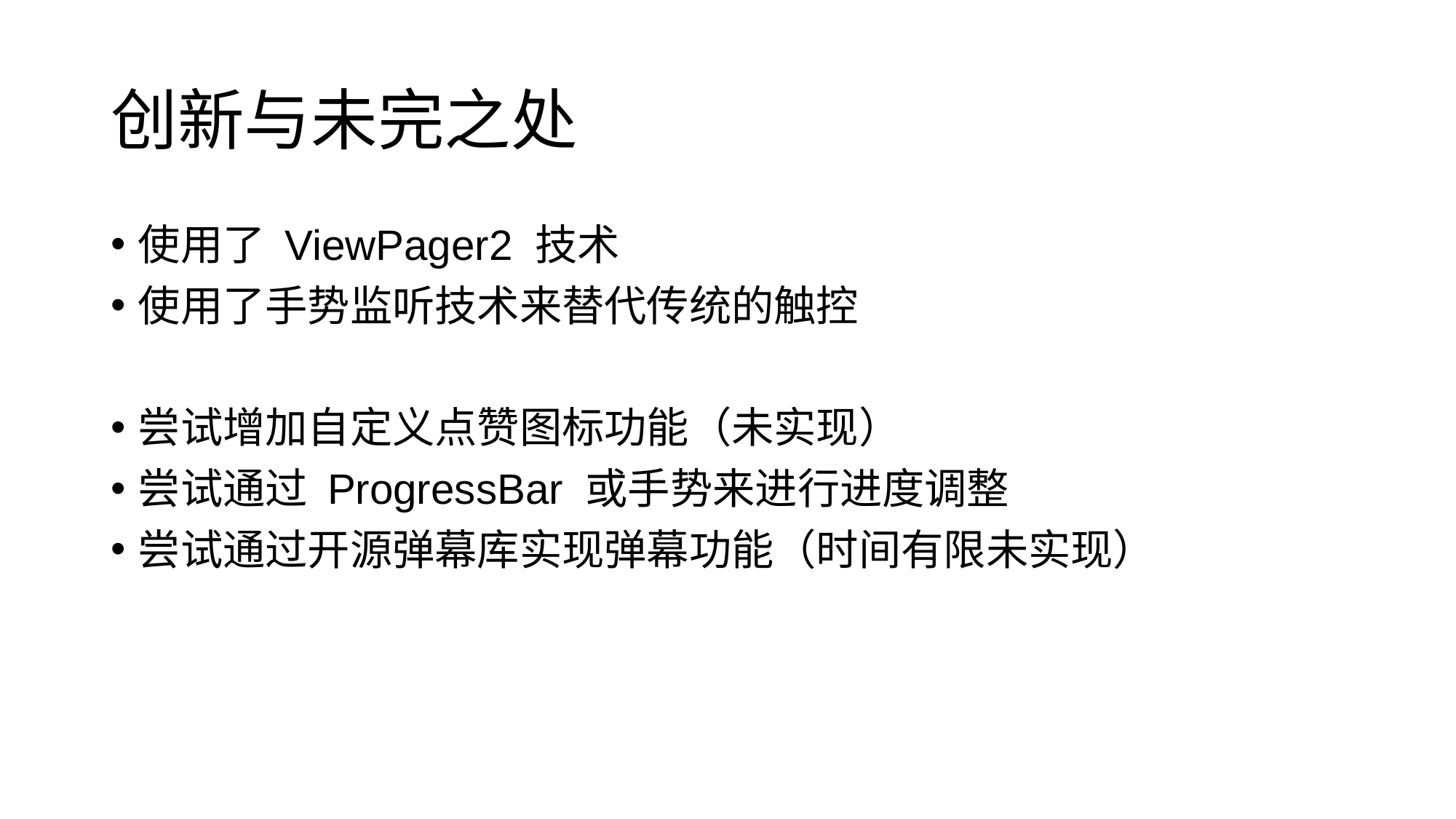

# 创新与未完之处
使用了 ViewPager2 技术
使用了手势监听技术来替代传统的触控

尝试增加自定义点赞图标功能（未实现）
尝试通过 ProgressBar 或手势来进行进度调整
尝试通过开源弹幕库实现弹幕功能（时间有限未实现）